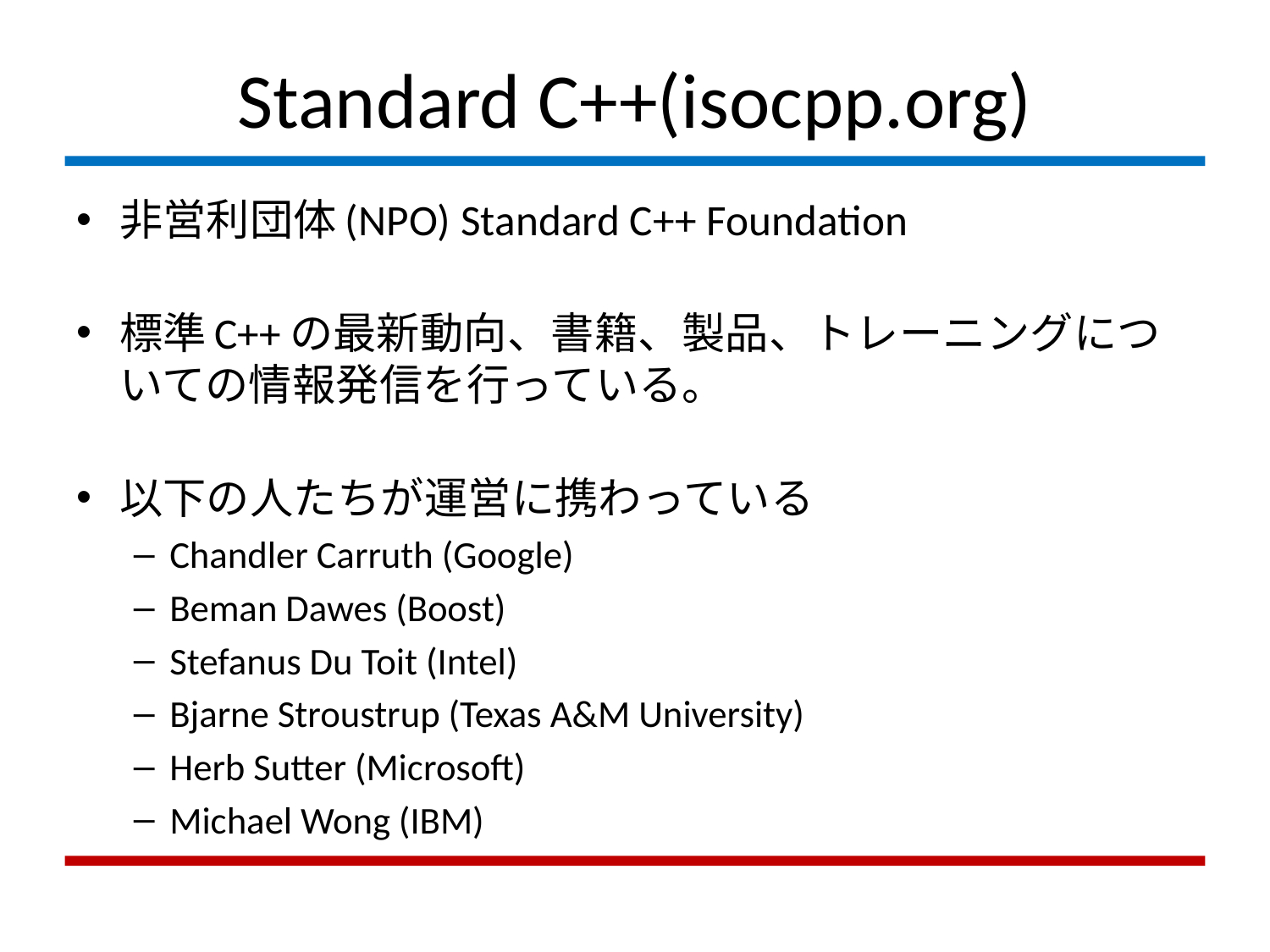

# Standard C++(isocpp.org)
非営利団体(NPO) Standard C++ Foundation
標準C++の最新動向、書籍、製品、トレーニングについての情報発信を行っている。
以下の人たちが運営に携わっている
Chandler Carruth (Google)
Beman Dawes (Boost)
Stefanus Du Toit (Intel)
Bjarne Stroustrup (Texas A&M University)
Herb Sutter (Microsoft)
Michael Wong (IBM)